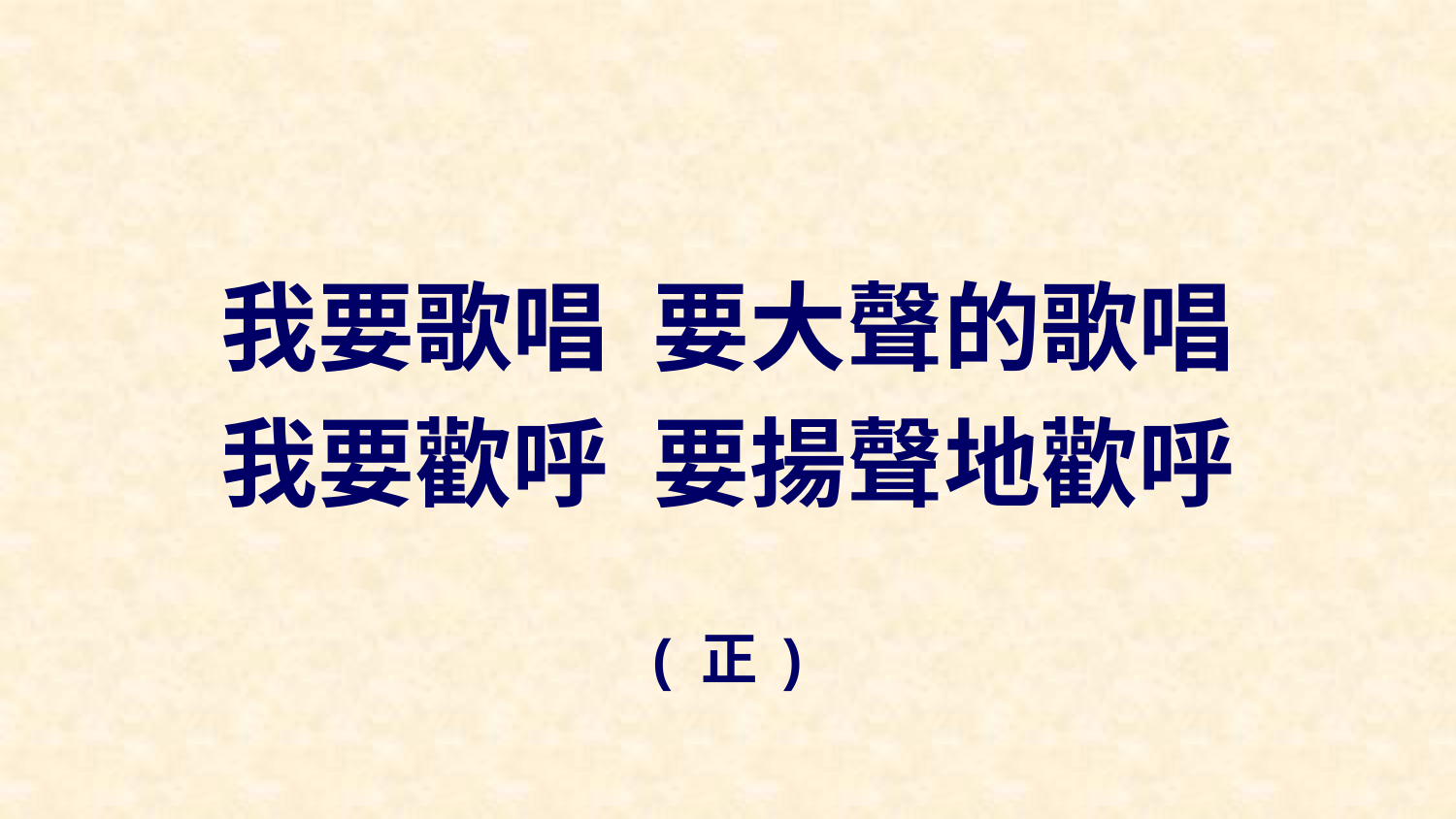

我要歌唱  要大聲的歌唱
我要歡呼  要揚聲地歡呼
( 正 )